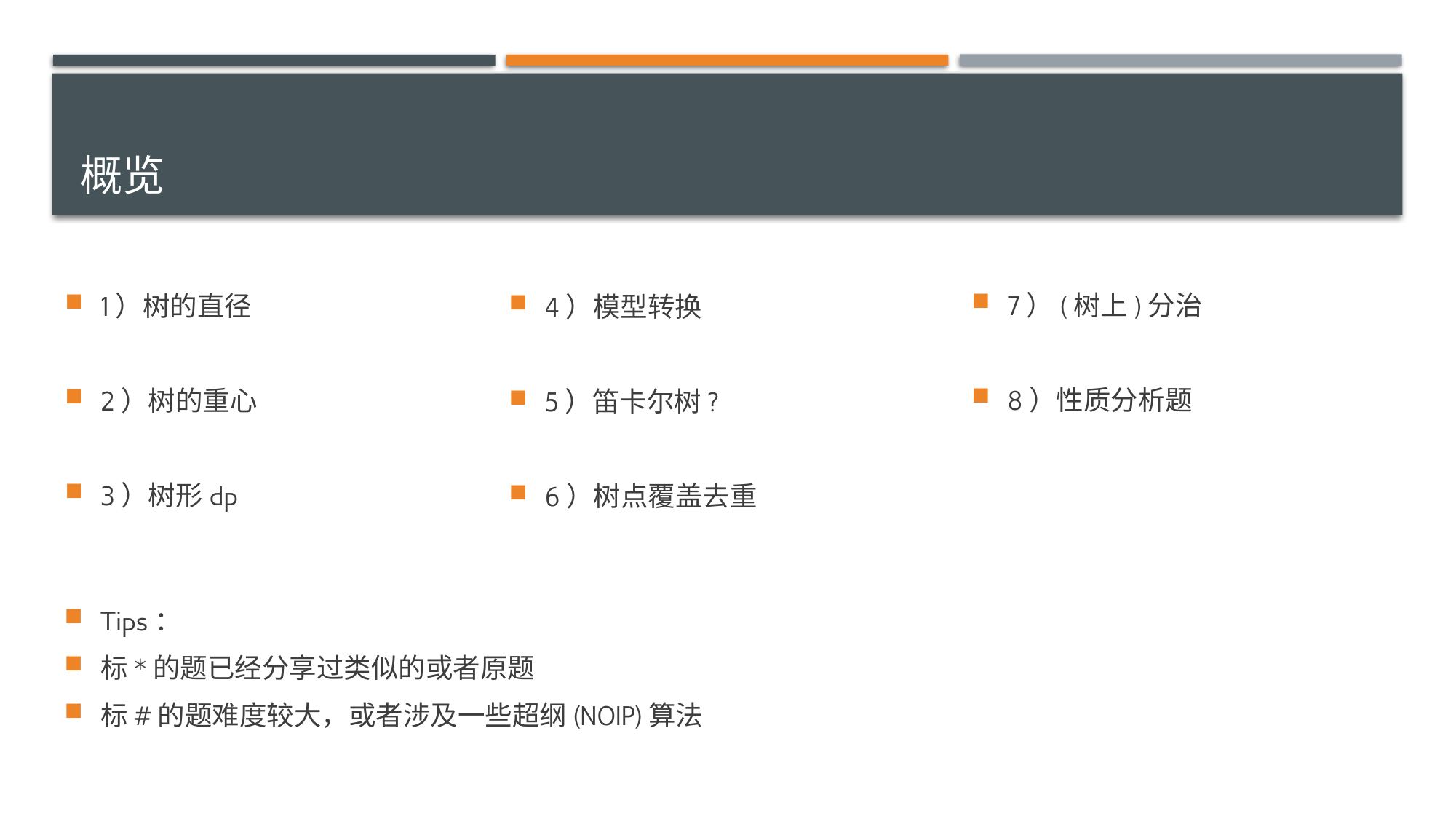

# 概览

7）(树上)分治

8）性质分析题
1）树的直径

2）树的重心

3）树形dp
4）模型转换

5）笛卡尔树?

6）树点覆盖去重

Tips：
标*的题已经分享过类似的或者原题
标#的题难度较大，或者涉及一些超纲(NOIP)算法